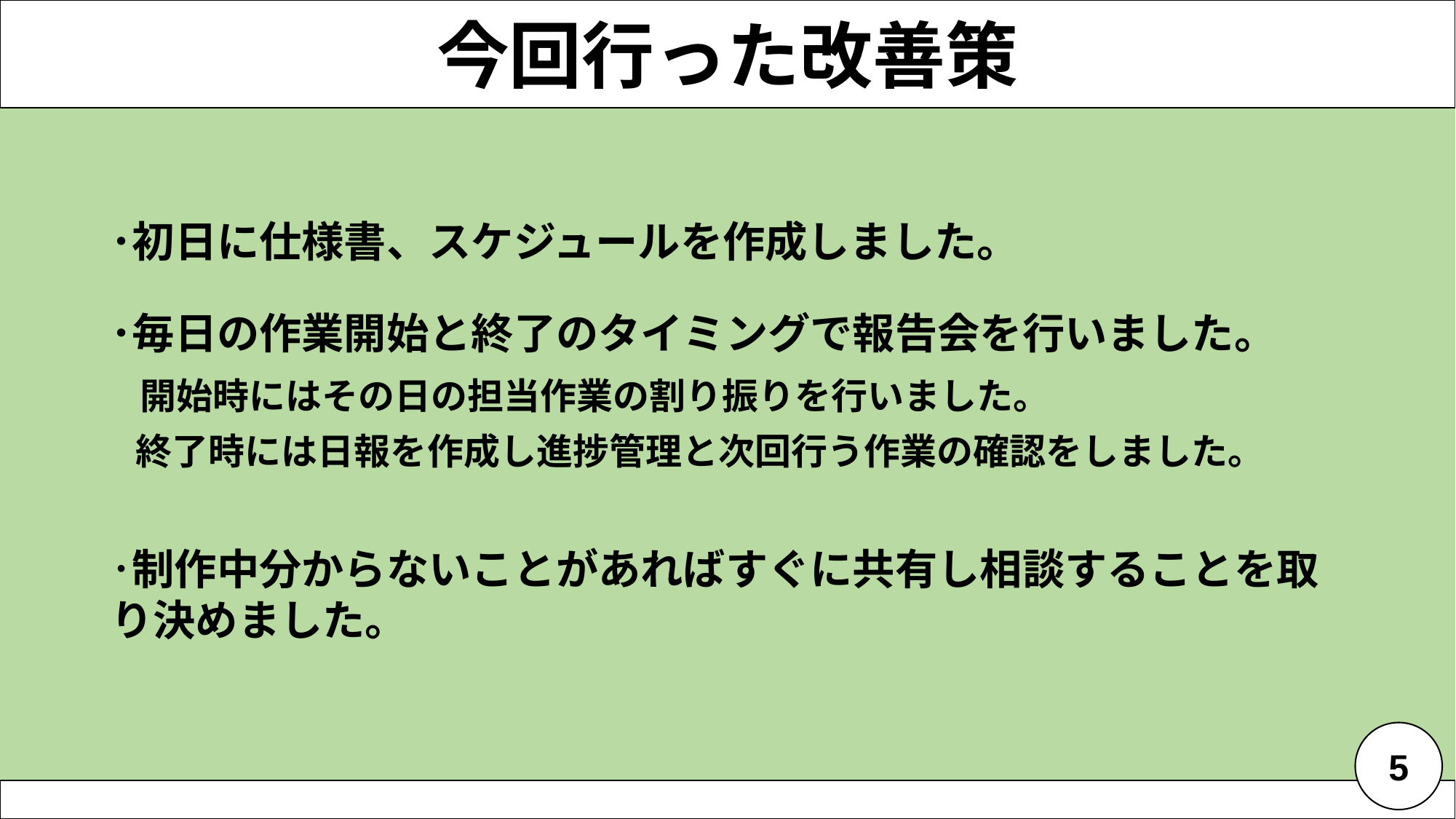

今回行った改善策
･初日に仕様書、スケジュールを作成しました。
･毎日の作業開始と終了のタイミングで報告会を行いました。
  開始時にはその日の担当作業の割り振りを行いました。
  終了時には日報を作成し進捗管理と次回行う作業の確認をしました。

･制作中分からないことがあればすぐに共有し相談することを取り決めました。

5